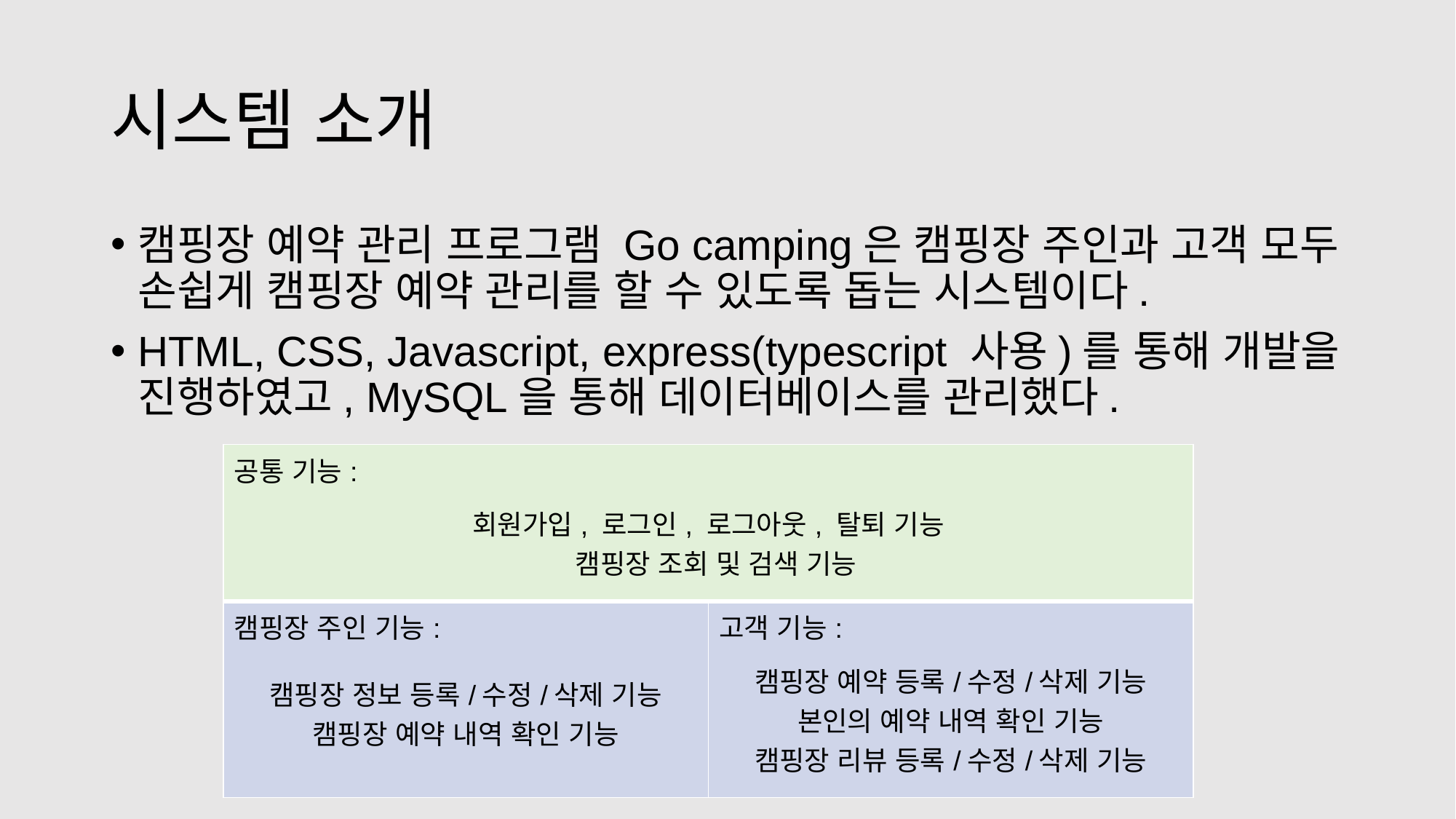

# 시스템 소개
캠핑장 예약 관리 프로그램 Go camping은 캠핑장 주인과 고객 모두 손쉽게 캠핑장 예약 관리를 할 수 있도록 돕는 시스템이다.
HTML, CSS, Javascript, express(typescript 사용)를 통해 개발을 진행하였고, MySQL을 통해 데이터베이스를 관리했다.
| 공통 기능: 회원가입, 로그인, 로그아웃, 탈퇴 기능 캠핑장 조회 및 검색 기능 |  |
| --- | --- |
| 캠핑장 주인 기능: 캠핑장 정보 등록/수정/삭제 기능 캠핑장 예약 내역 확인 기능 | 고객 기능: 캠핑장 예약 등록/수정/삭제 기능 본인의 예약 내역 확인 기능 캠핑장 리뷰 등록/수정/삭제 기능 |